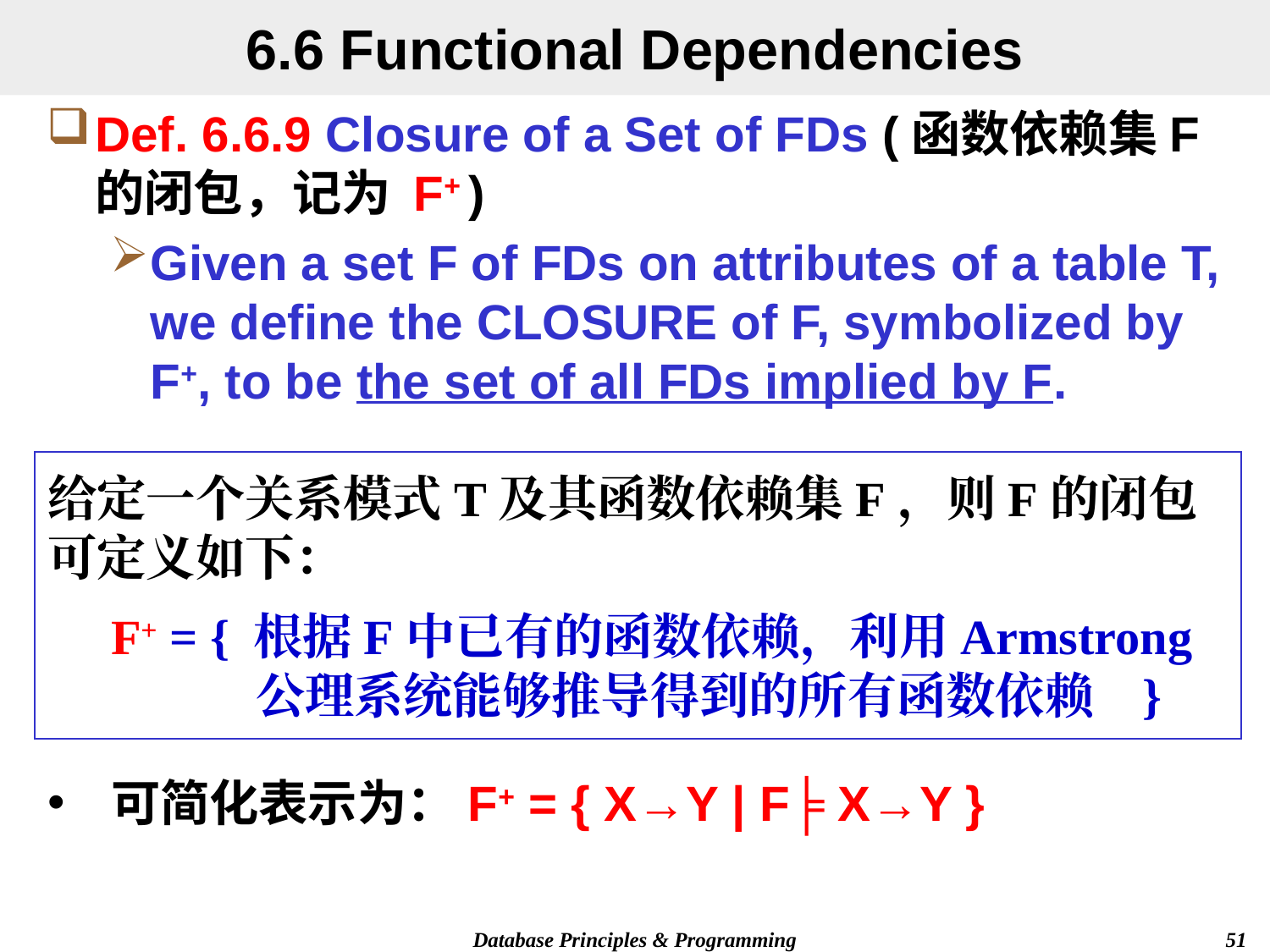

# 6.6 Functional Dependencies
Def. 6.6.9 Closure of a Set of FDs (函数依赖集F的闭包，记为 F+ )
Given a set F of FDs on attributes of a table T, we define the CLOSURE of F, symbolized by F+, to be the set of all FDs implied by F.
给定一个关系模式T及其函数依赖集F，则F的闭包可定义如下：
F+ = { 根据F中已有的函数依赖，利用Armstrong公理系统能够推导得到的所有函数依赖   }
可简化表示为：F+ = { X→Y | F╞ X→Y }

Database Principles & Programming
51